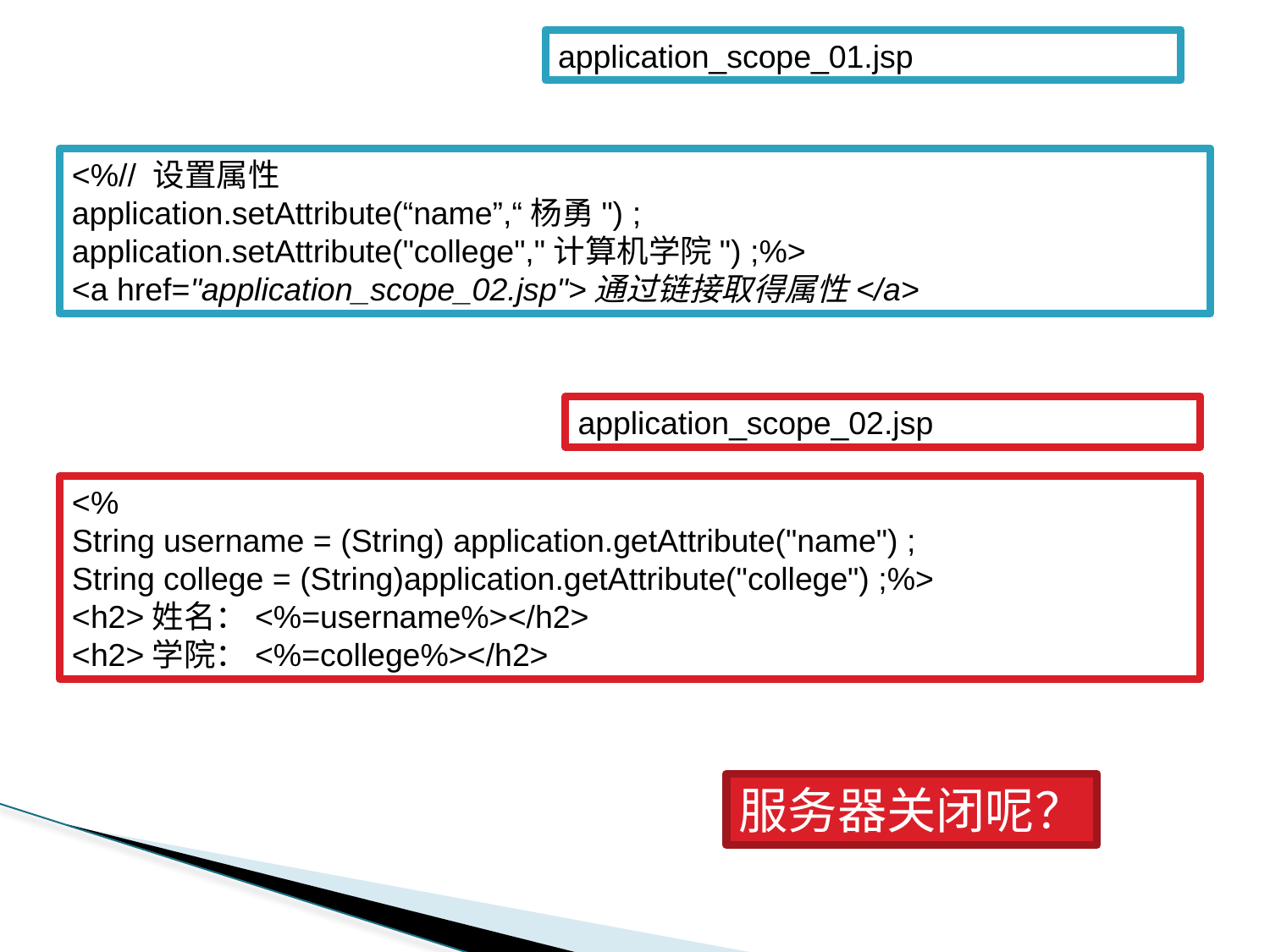

application_scope_01.jsp
#
<%// 设置属性
application.setAttribute(“name”,“杨勇") ;
application.setAttribute("college","计算机学院") ;%>
<a href="application_scope_02.jsp">通过链接取得属性</a>

application_scope_02.jsp
<%
String username = (String) application.getAttribute("name") ;
String college = (String)application.getAttribute("college") ;%>
<h2>姓名：<%=username%></h2>
<h2>学院：<%=college%></h2>
服务器关闭呢？